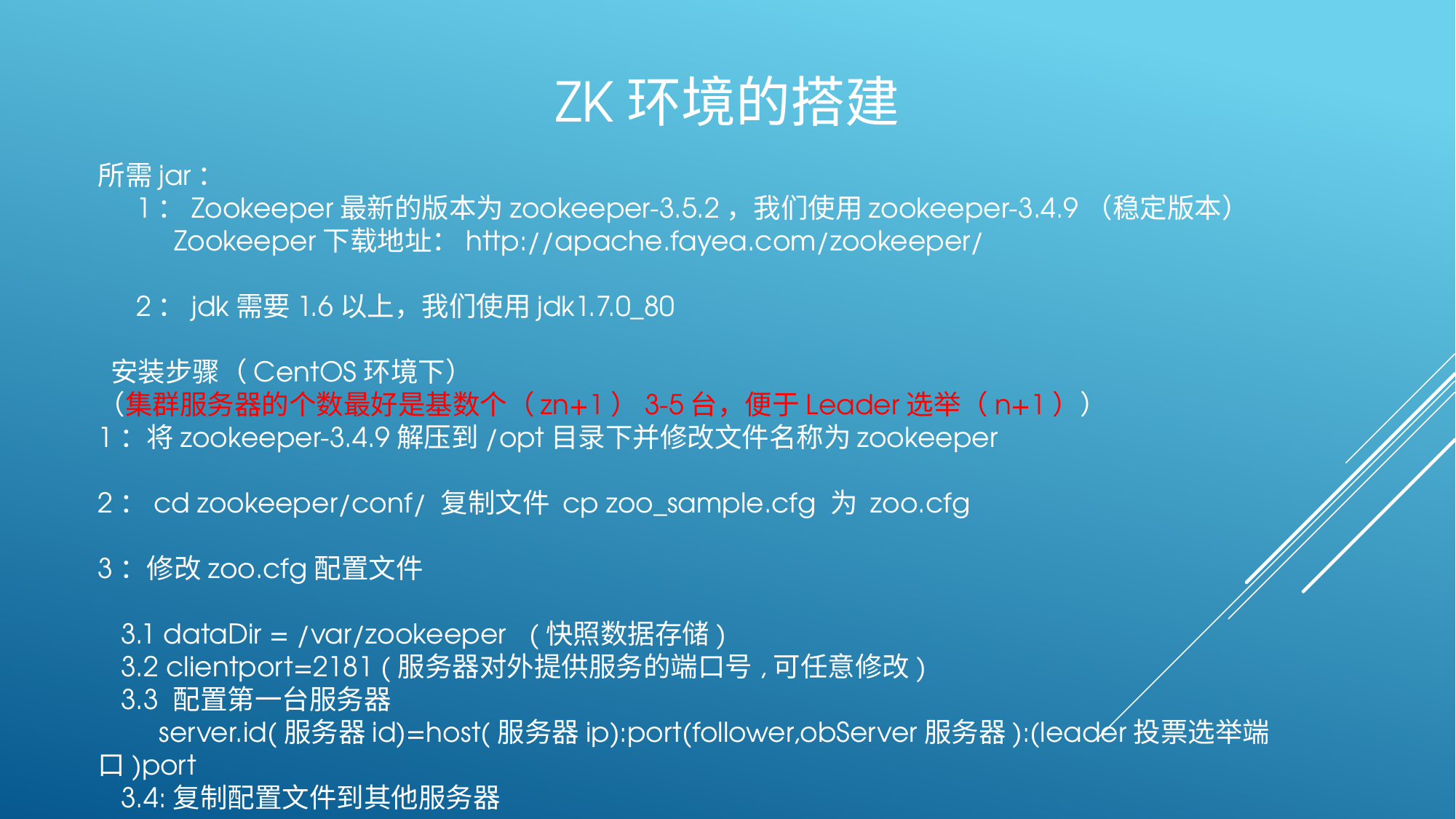

# zk环境的搭建
所需jar：
     1：Zookeeper最新的版本为zookeeper-3.5.2，我们使用zookeeper-3.4.9（稳定版本）
          Zookeeper下载地址：http://apache.fayea.com/zookeeper/

     2：jdk需要1.6以上，我们使用jdk1.7.0_80

 安装步骤（CentOS环境下）
（集群服务器的个数最好是基数个（zn+1）3-5台，便于Leader选举（n+1））
1：将zookeeper-3.4.9解压到/opt目录下并修改文件名称为zookeeper

2：cd zookeeper/conf/ 复制文件 cp zoo_sample.cfg 为 zoo.cfg

3：修改zoo.cfg配置文件

   3.1 dataDir = /var/zookeeper   (快照数据存储)
   3.2 clientport=2181 (服务器对外提供服务的端口号,可任意修改)
   3.3 配置第一台服务器
        server.id(服务器id)=host(服务器ip):port(follower,obServer服务器):(leader投票选举端口)port
   3.4:复制配置文件到其他服务器